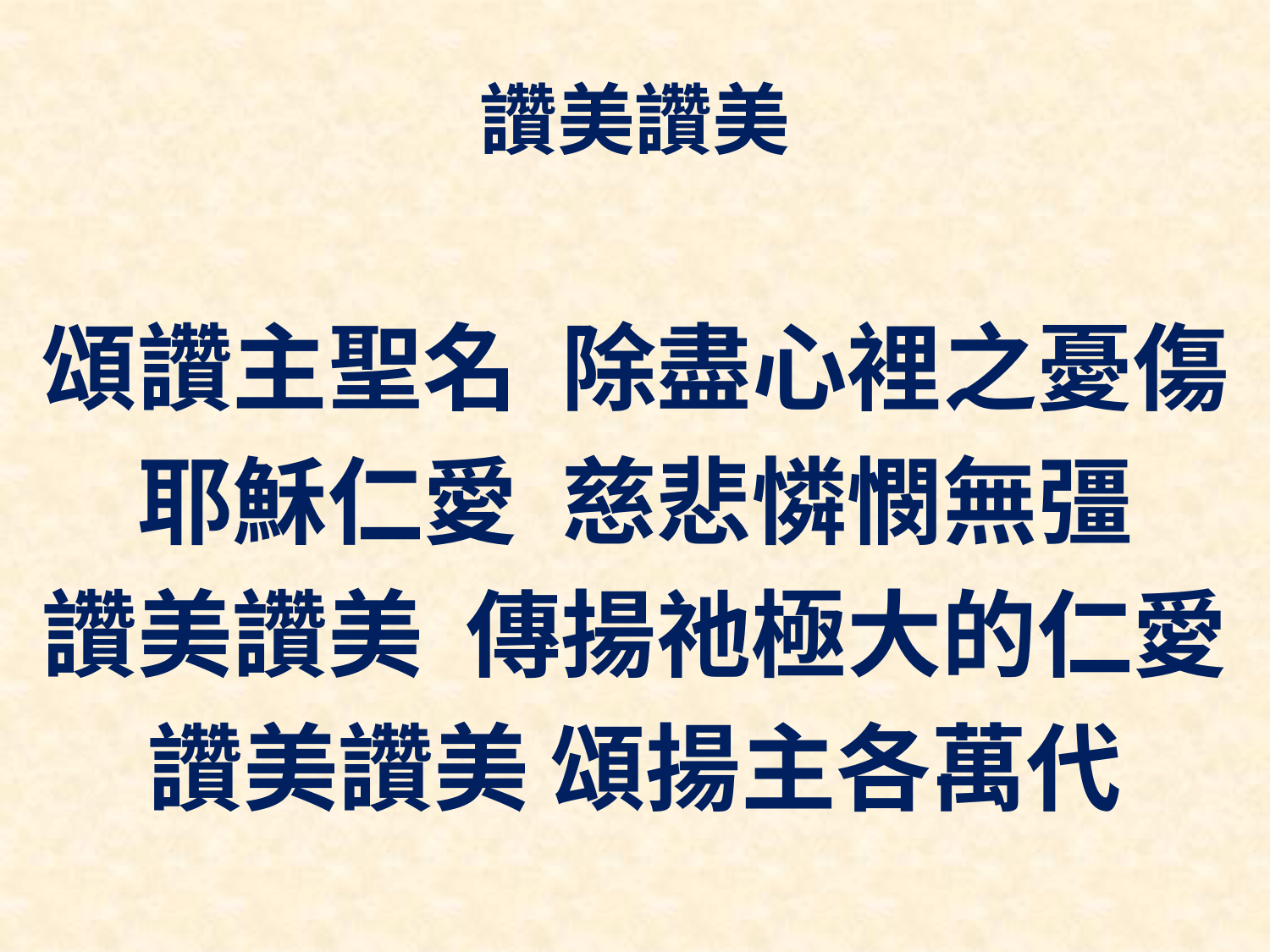

# 讚美讚美
頌讚主聖名  除盡心裡之憂傷
耶穌仁愛  慈悲憐憫無彊
讚美讚美  傳揚祂極大的仁愛
讚美讚美 頌揚主各萬代